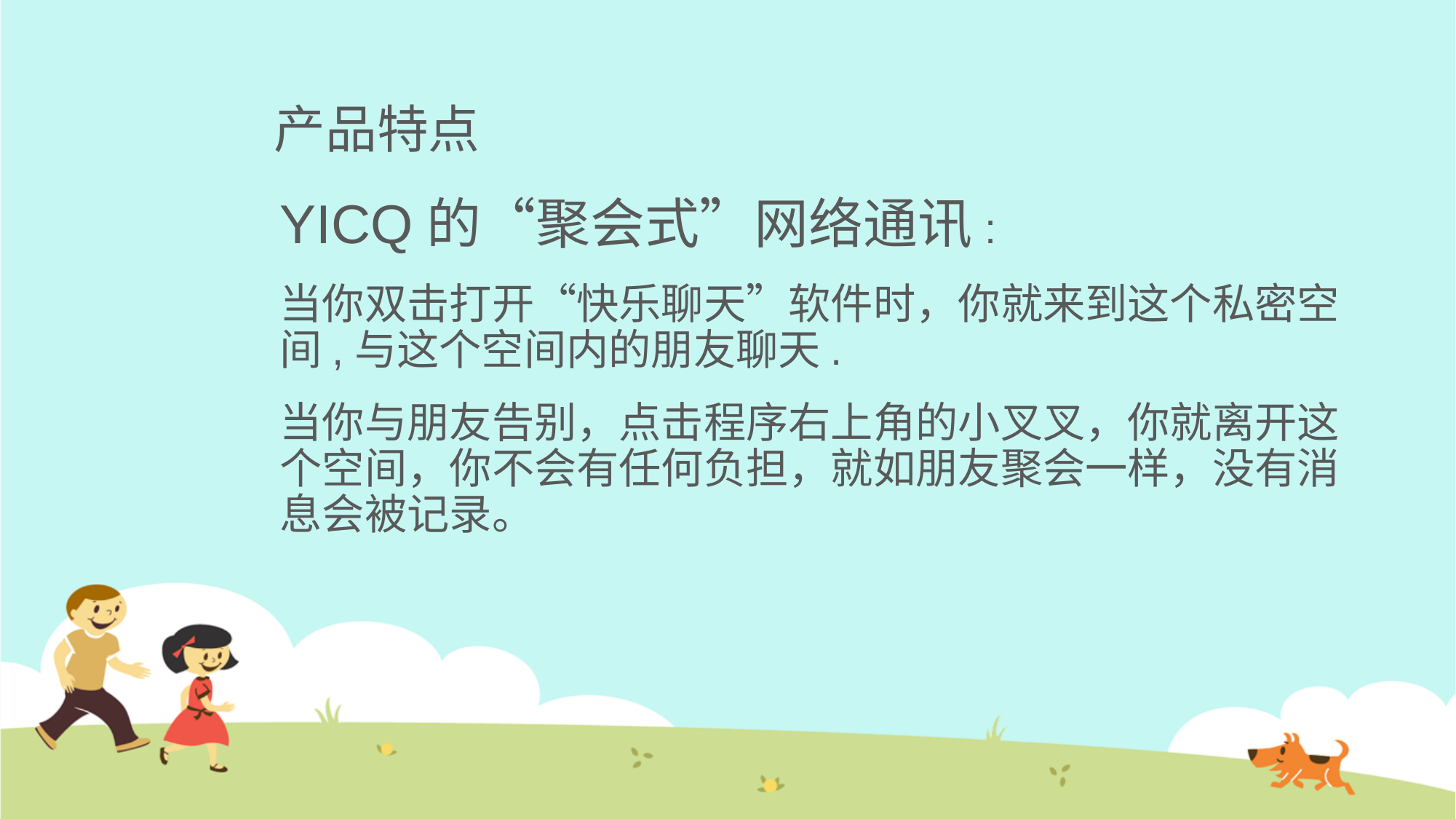

# 产品特点
YICQ的“聚会式”网络通讯:
当你双击打开“快乐聊天”软件时，你就来到这个私密空间,与这个空间内的朋友聊天.
当你与朋友告别，点击程序右上角的小叉叉，你就离开这个空间，你不会有任何负担，就如朋友聚会一样，没有消息会被记录。